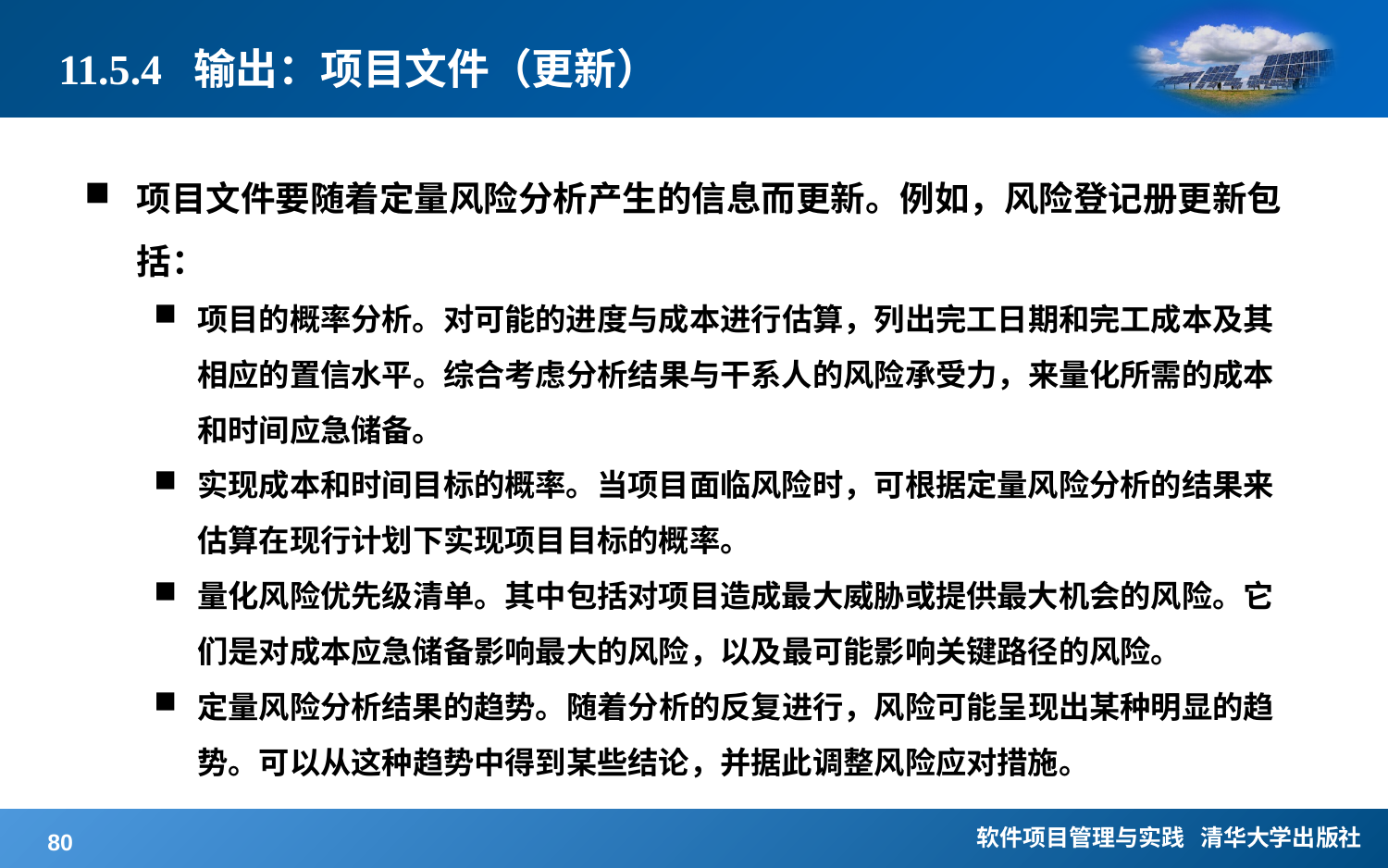

# 11.5.4  输出：项目文件（更新）
项目文件要随着定量风险分析产生的信息而更新。例如，风险登记册更新包括：
项目的概率分析。对可能的进度与成本进行估算，列出完工日期和完工成本及其相应的置信水平。综合考虑分析结果与干系人的风险承受力，来量化所需的成本和时间应急储备。
实现成本和时间目标的概率。当项目面临风险时，可根据定量风险分析的结果来估算在现行计划下实现项目目标的概率。
量化风险优先级清单。其中包括对项目造成最大威胁或提供最大机会的风险。它们是对成本应急储备影响最大的风险，以及最可能影响关键路径的风险。
定量风险分析结果的趋势。随着分析的反复进行，风险可能呈现出某种明显的趋势。可以从这种趋势中得到某些结论，并据此调整风险应对措施。